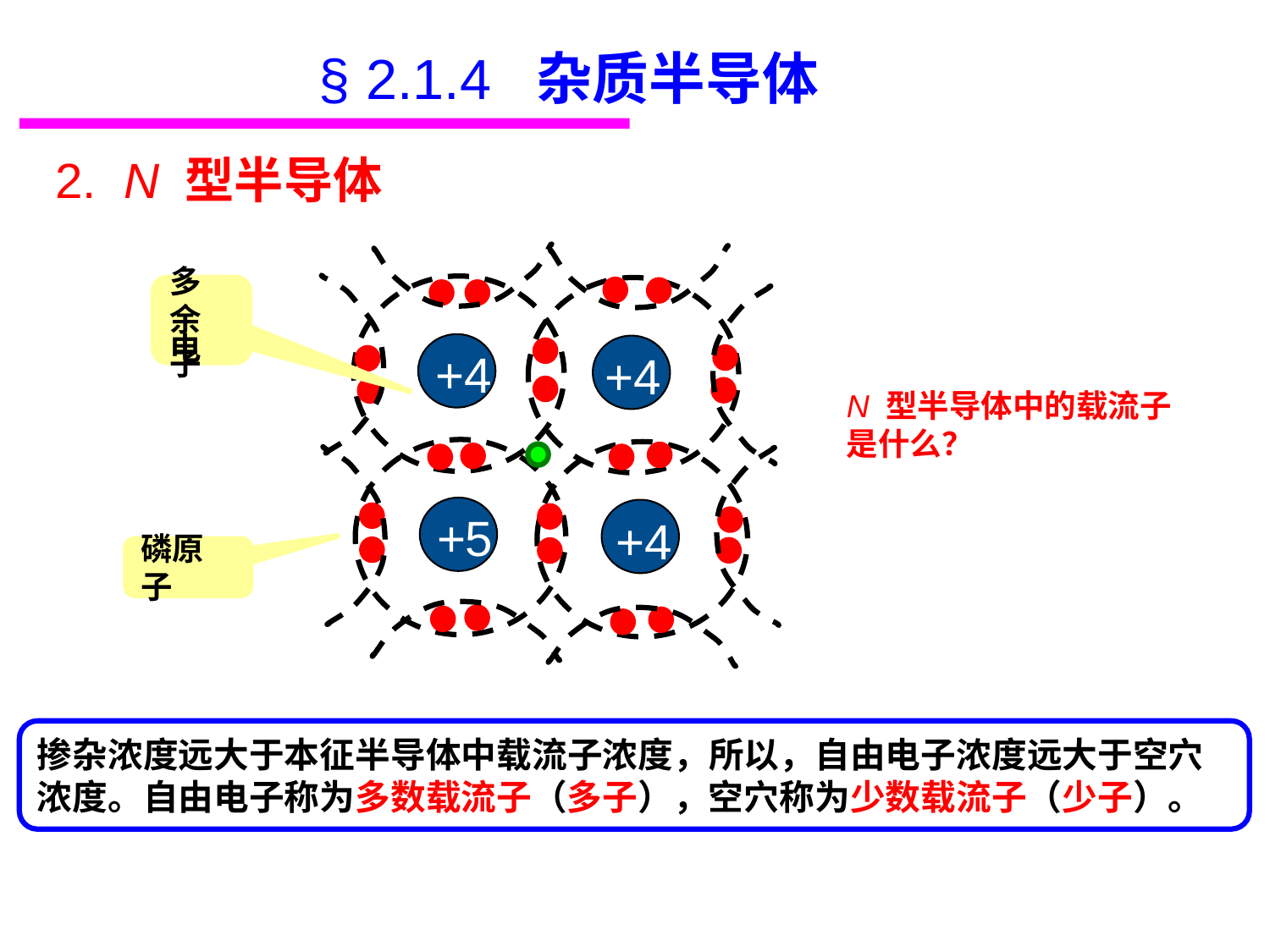

§ 2.1.4  杂质半导体

2.  N 型半导体

+4
+4

+5
+4

多余
电子
N 型半导体中的载流子是什么？
磷原子
掺杂浓度远大于本征半导体中载流子浓度，所以，自由电子浓度远大于空穴浓度。自由电子称为多数载流子（多子），空穴称为少数载流子（少子）。